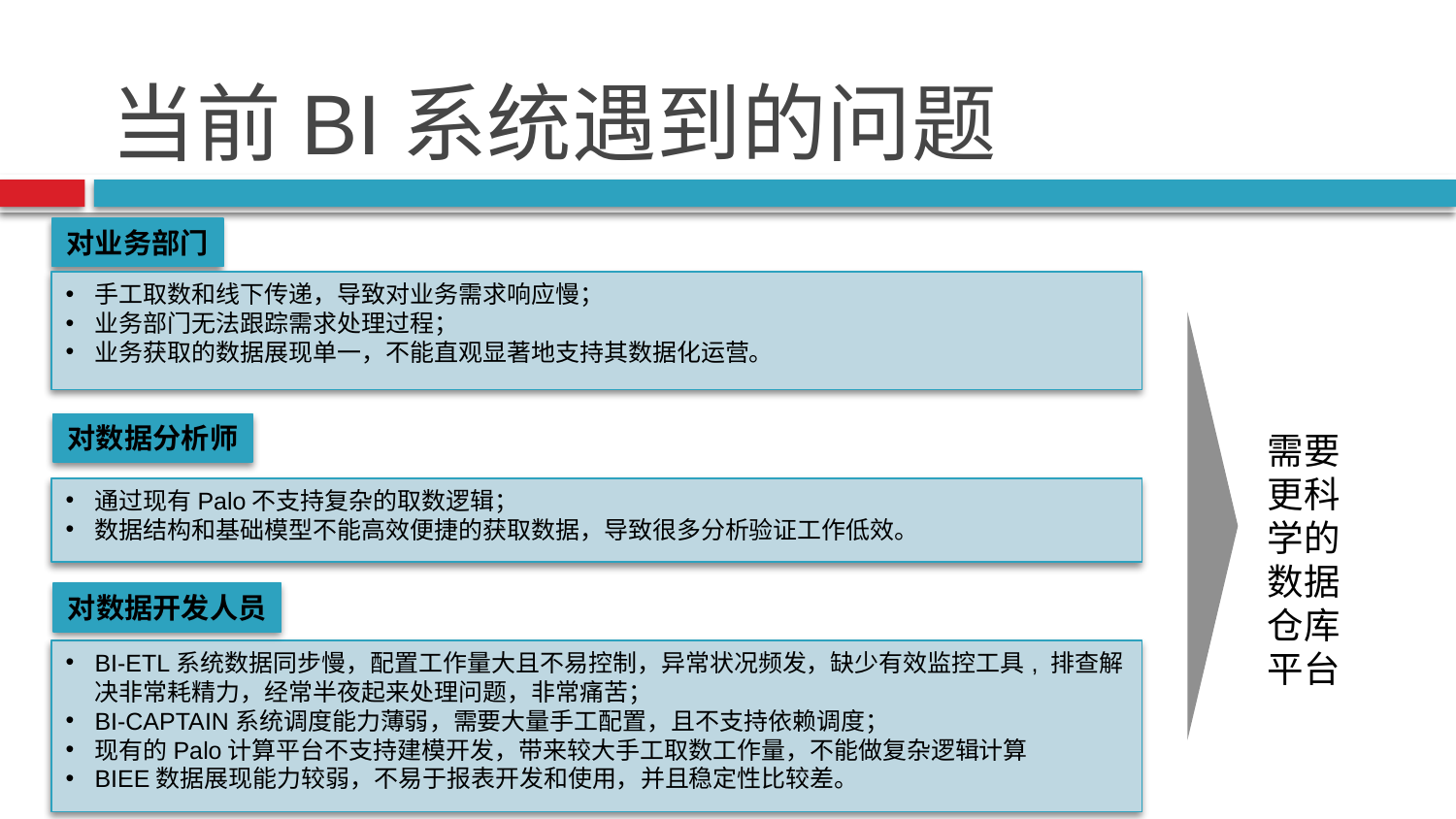

# 当前BI系统遇到的问题
对业务部门
手工取数和线下传递，导致对业务需求响应慢；
业务部门无法跟踪需求处理过程；
业务获取的数据展现单一，不能直观显著地支持其数据化运营。
对数据分析师
需要更科学的数据仓库平台
通过现有Palo不支持复杂的取数逻辑；
数据结构和基础模型不能高效便捷的获取数据，导致很多分析验证工作低效。

对数据开发人员
BI-ETL系统数据同步慢，配置工作量大且不易控制，异常状况频发，缺少有效监控工具, 排查解决非常耗精力，经常半夜起来处理问题，非常痛苦；
BI-CAPTAIN系统调度能力薄弱，需要大量手工配置，且不支持依赖调度；
现有的Palo计算平台不支持建模开发，带来较大手工取数工作量，不能做复杂逻辑计算
BIEE数据展现能力较弱，不易于报表开发和使用，并且稳定性比较差。